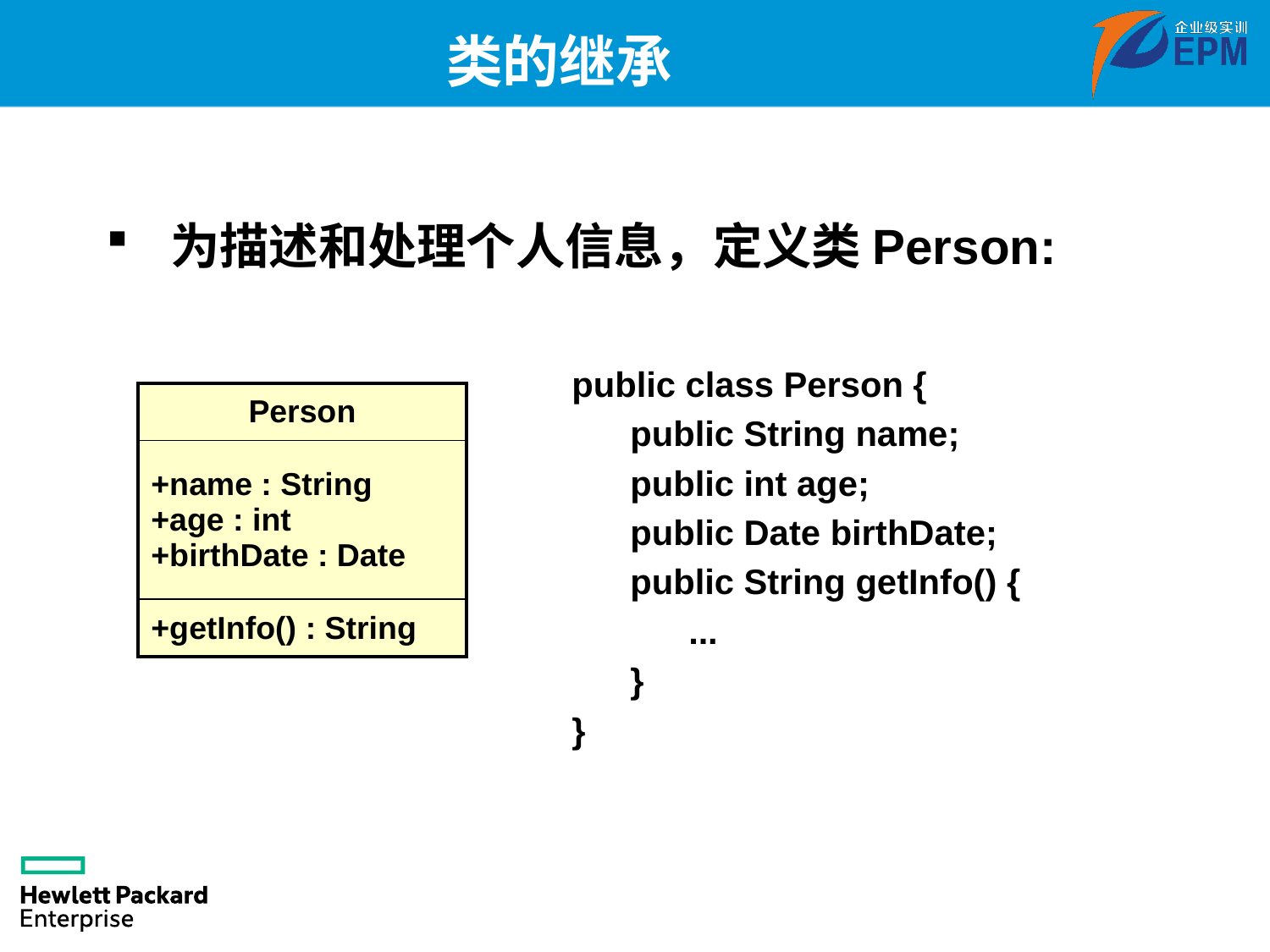

# 类的继承
  为描述和处理个人信息，定义类Person:
public class Person {
      public String name;
      public int age;
      public Date birthDate;
      public String getInfo() {
            ...
      }
}
| Person |
| --- |
| +name : String +age : int +birthDate : Date |
| +getInfo() : String |